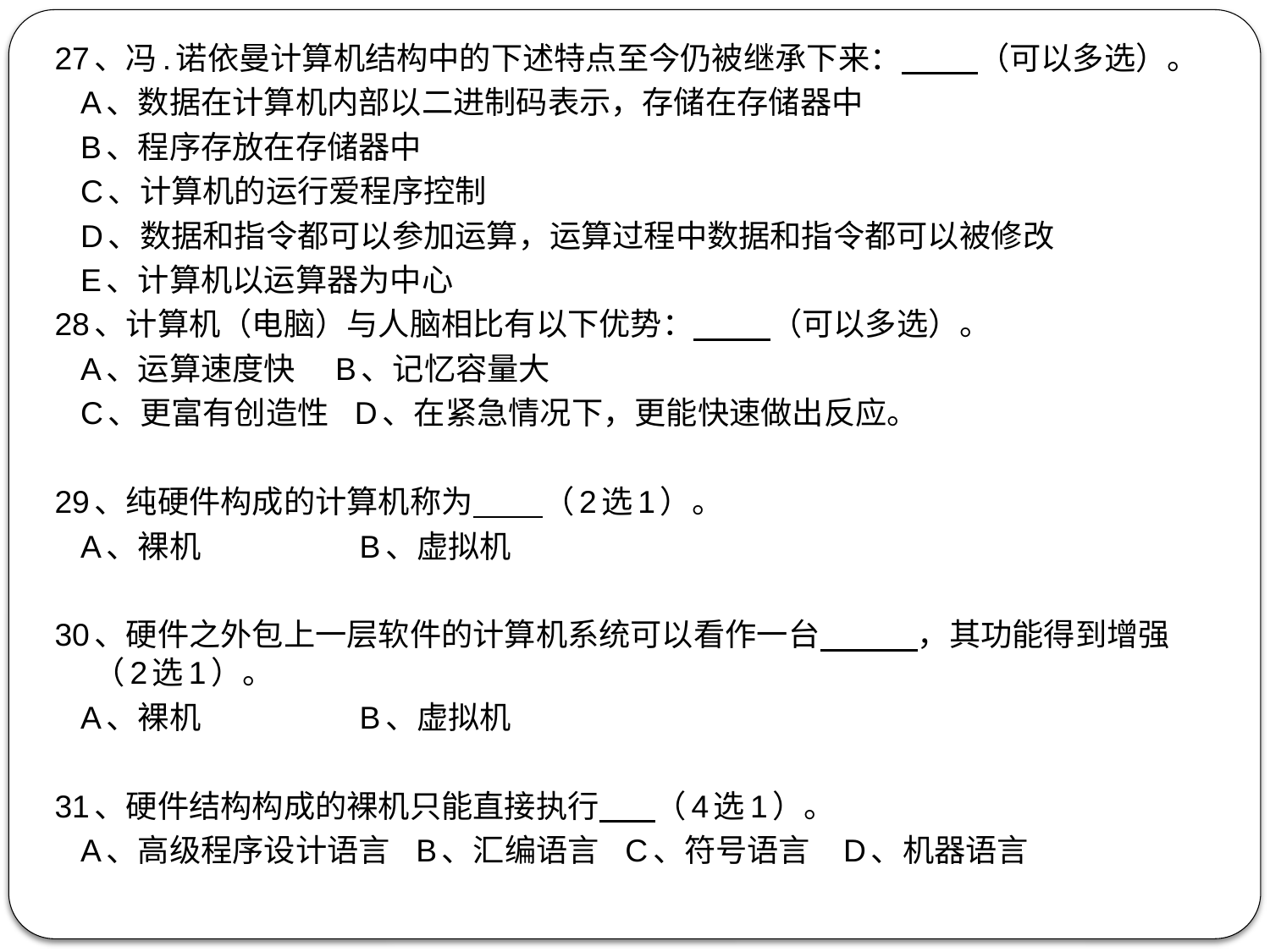

27、冯.诺依曼计算机结构中的下述特点至今仍被继承下来：           （可以多选）。
   A、数据在计算机内部以二进制码表示，存储在存储器中
   B、程序存放在存储器中
   C、计算机的运行爱程序控制
   D、数据和指令都可以参加运算，运算过程中数据和指令都可以被修改
   E、计算机以运算器为中心
28、计算机（电脑）与人脑相比有以下优势：           （可以多选）。
   A、运算速度快     B、记忆容量大
   C、更富有创造性   D、在紧急情况下，更能快速做出反应。

29、纯硬件构成的计算机称为          （2选1）。
   A、裸机                      B、虚拟机

30、硬件之外包上一层软件的计算机系统可以看作一台              ，其功能得到增强（2选1）。
   A、裸机                      B、虚拟机

31、硬件结构构成的裸机只能直接执行        （4选1）。
   A、高级程序设计语言   B、汇编语言   C、符号语言    D、机器语言